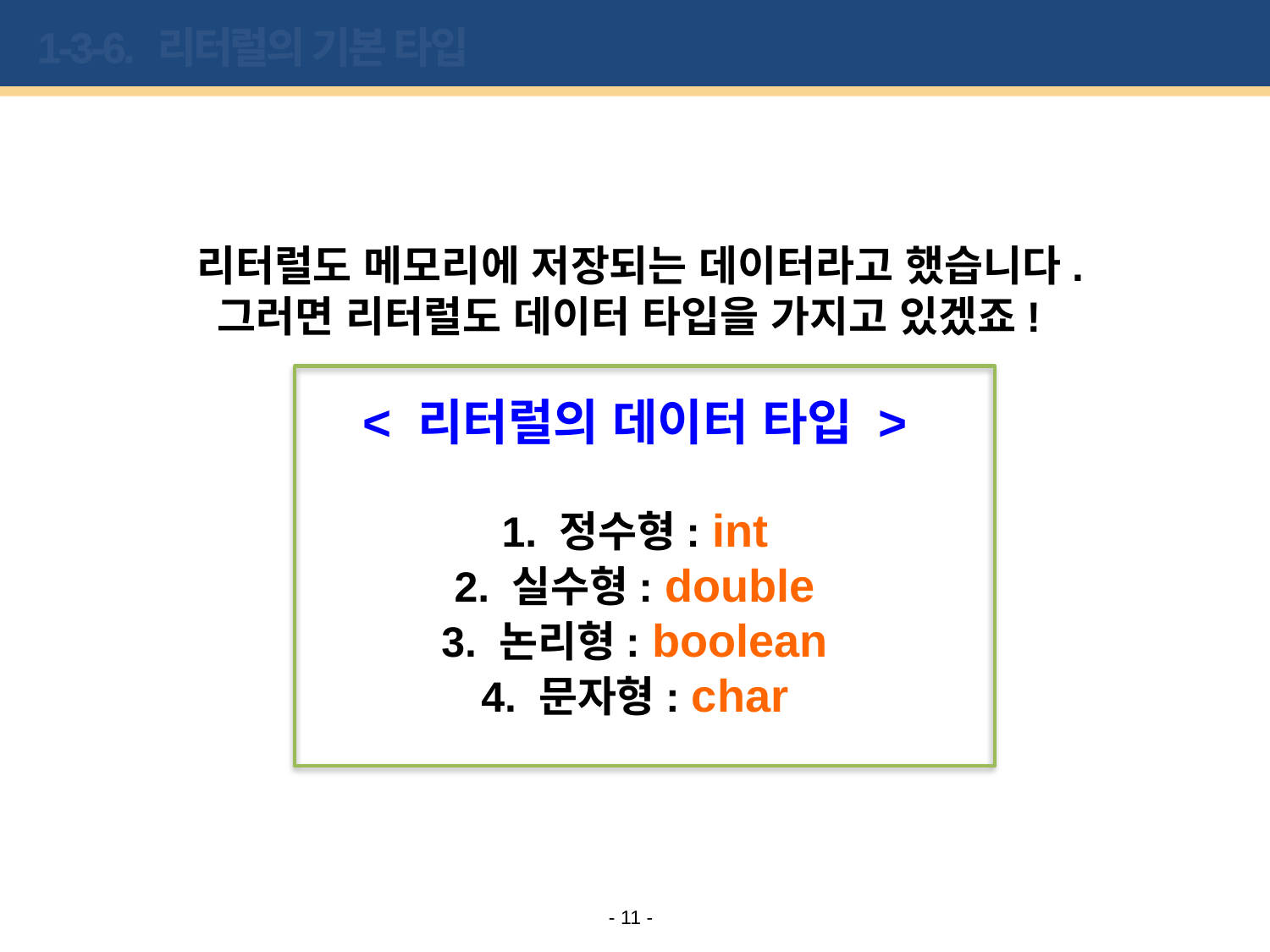

# 1-3-6. 리터럴의 기본 타입
 리터럴도 메모리에 저장되는 데이터라고 했습니다.
그러면 리터럴도 데이터 타입을 가지고 있겠죠!

< 리터럴의 데이터 타입 >

1. 정수형: int
2. 실수형: double
3. 논리형: boolean
4. 문자형: char